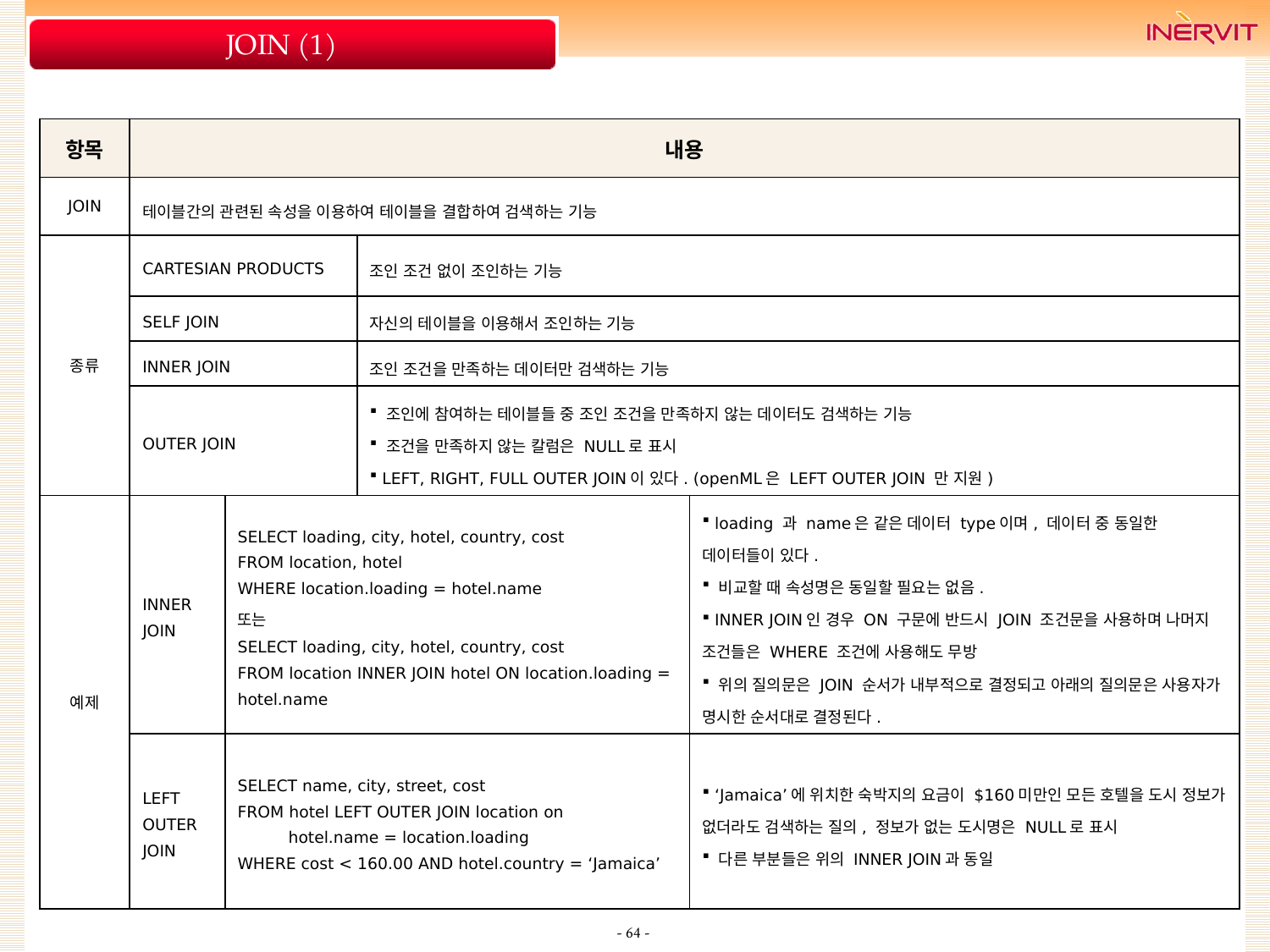

# JOIN (1)
| 항목 | 내용 |  |  |  |
| --- | --- | --- | --- | --- |
| JOIN | 테이블간의 관련된 속성을 이용하여 테이블을 결합하여 검색하는 기능 |  |  |  |
| 종류 | CARTESIAN PRODUCTS |  | 조인 조건 없이 조인하는 기능 |  |
|  | SELF JOIN |  | 자신의 테이블을 이용해서 조인하는 기능 |  |
|  | INNER JOIN |  | 조인 조건을 만족하는 데이터만 검색하는 기능 |  |
|  | OUTER JOIN |  | 조인에 참여하는 테이블들 중 조인 조건을 만족하지 않는 데이터도 검색하는 기능 조건을 만족하지 않는 칼럼은 NULL로 표시 LEFT, RIGHT, FULL OUTER JOIN이 있다. (openML은 LEFT OUTER JOIN 만 지원) |  |
| 예제 | INNER JOIN | SELECT loading, city, hotel, country, cost FROM location, hotel WHERE location.loading = hotel.name 또는 SELECT loading, city, hotel, country, cost FROM location INNER JOIN hotel ON location.loading = hotel.name |  | loading 과 name은 같은 데이터 type이며, 데이터 중 동일한 데이터들이 있다. 비교할 때 속성명은 동일할 필요는 없음. INNER JOIN인 경우 ON 구문에 반드시 JOIN 조건문을 사용하며 나머지 조건들은 WHERE 조건에 사용해도 무방 위의 질의문은 JOIN 순서가 내부적으로 결정되고 아래의 질의문은 사용자가 명시한 순서대로 결정된다. |
|  | LEFT OUTER JOIN | SELECT name, city, street, cost FROM hotel LEFT OUTER JOIN location on hotel.name = location.loading WHERE cost < 160.00 AND hotel.country = ‘Jamaica’ |  | ‘Jamaica’에 위치한 숙박지의 요금이 $160미만인 모든 호텔을 도시 정보가 없더라도 검색하는 질의, 정보가 없는 도시명은 NULL로 표시 다른 부분들은 위의 INNER JOIN과 동일 |
- 64 -